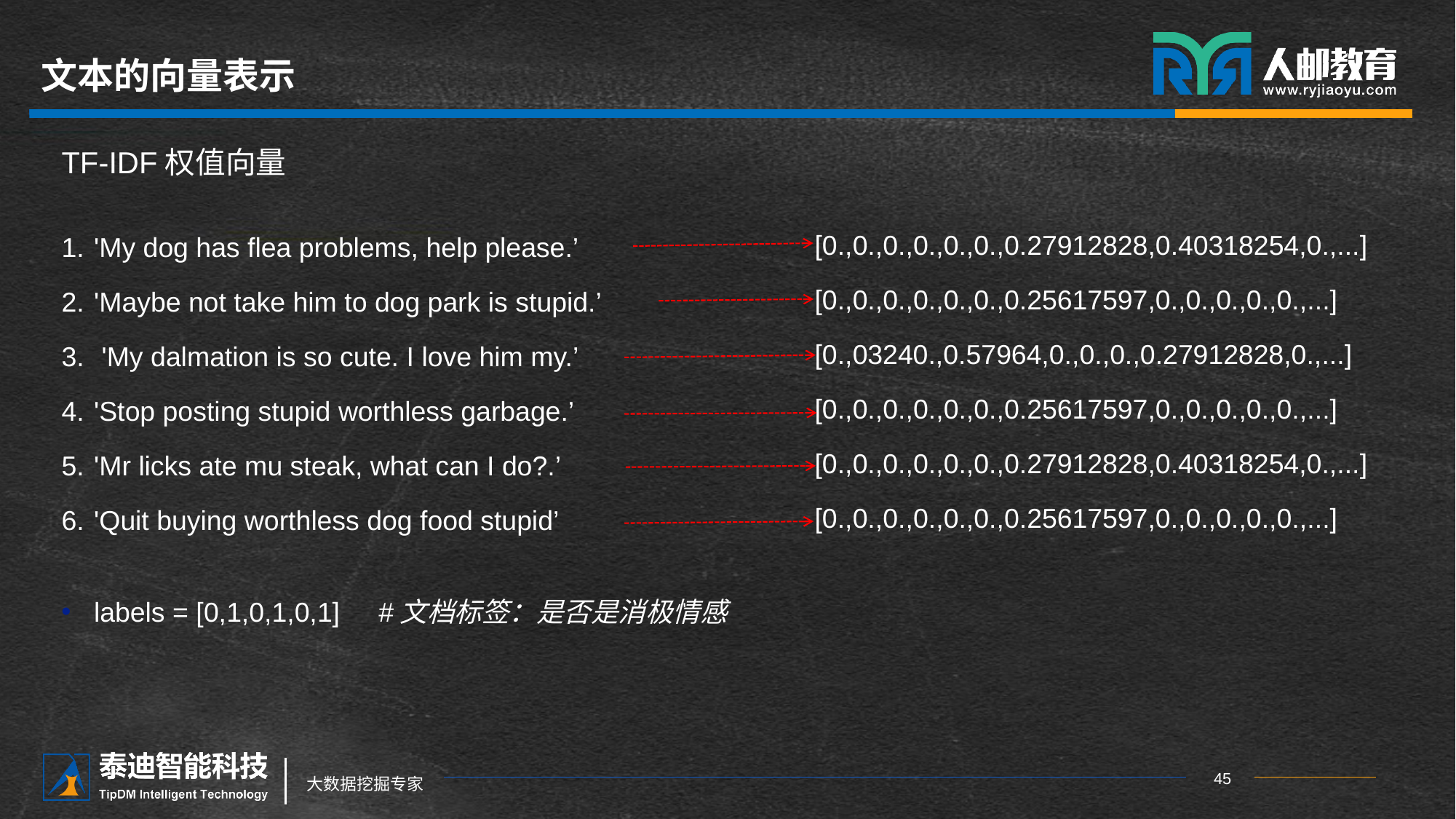

# 文本的向量表示
TF-IDF权值向量
[0.,0.,0.,0.,0.,0.,0.27912828,0.40318254,0.,...]
[0.,0.,0.,0.,0.,0.,0.25617597,0.,0.,0.,0.,0.,...]
[0.,03240.,0.57964,0.,0.,0.,0.27912828,0.,...]
[0.,0.,0.,0.,0.,0.,0.25617597,0.,0.,0.,0.,0.,...]
[0.,0.,0.,0.,0.,0.,0.27912828,0.40318254,0.,...]
[0.,0.,0.,0.,0.,0.,0.25617597,0.,0.,0.,0.,0.,...]

'My dog has flea problems, help please.’
'Maybe not take him to dog park is stupid.’
 'My dalmation is so cute. I love him my.’
'Stop posting stupid worthless garbage.’
'Mr licks ate mu steak, what can I do?.’
'Quit buying worthless dog food stupid’
labels = [0,1,0,1,0,1]     #文档标签：是否是消极情感